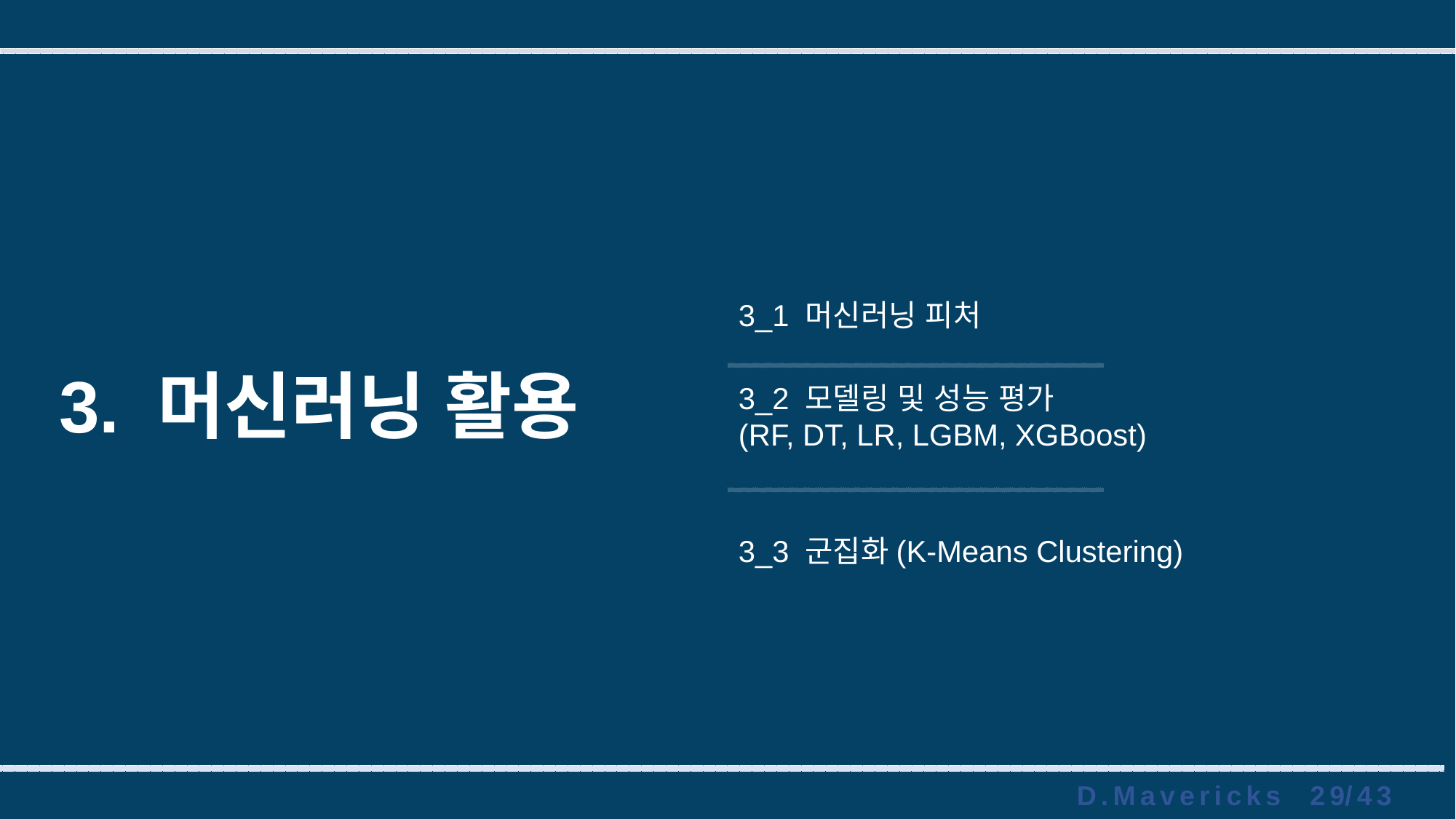

3_1 머신러닝 피처

3_2 모델링 및 성능 평가
(RF, DT, LR, LGBM, XGBoost)
3_3 군집화(K-Means Clustering)
3. 머신러닝 활용

D.Mavericks  29/43